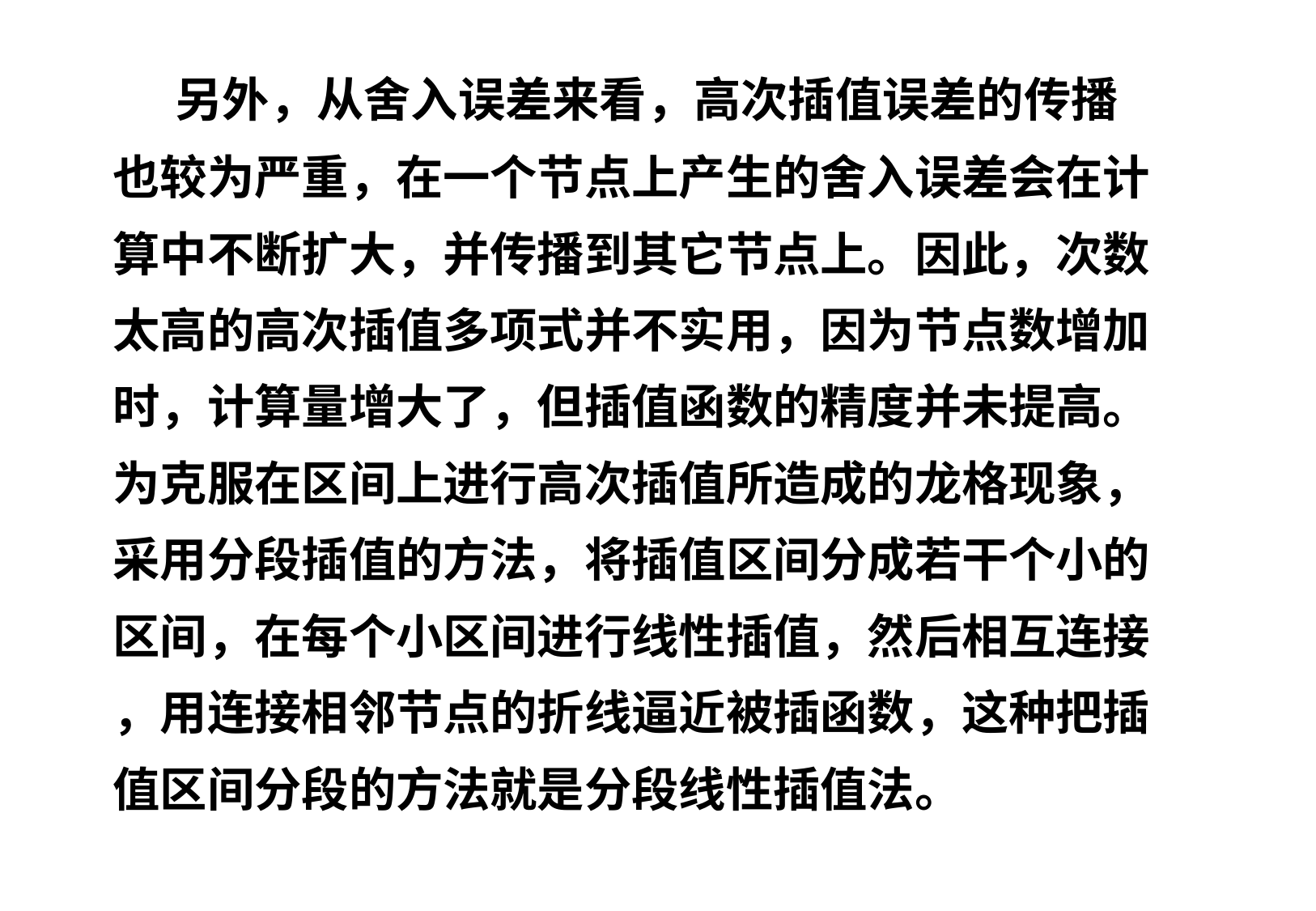

另外，从舍入误差来看，高次插值误差的传播
也较为严重，在一个节点上产生的舍入误差会在计
算中不断扩大，并传播到其它节点上。因此，次数
太高的高次插值多项式并不实用，因为节点数增加
时，计算量增大了，但插值函数的精度并未提高。
为克服在区间上进行高次插值所造成的龙格现象，
采用分段插值的方法，将插值区间分成若干个小的
区间，在每个小区间进行线性插值，然后相互连接
，用连接相邻节点的折线逼近被插函数，这种把插
值区间分段的方法就是分段线性插值法。